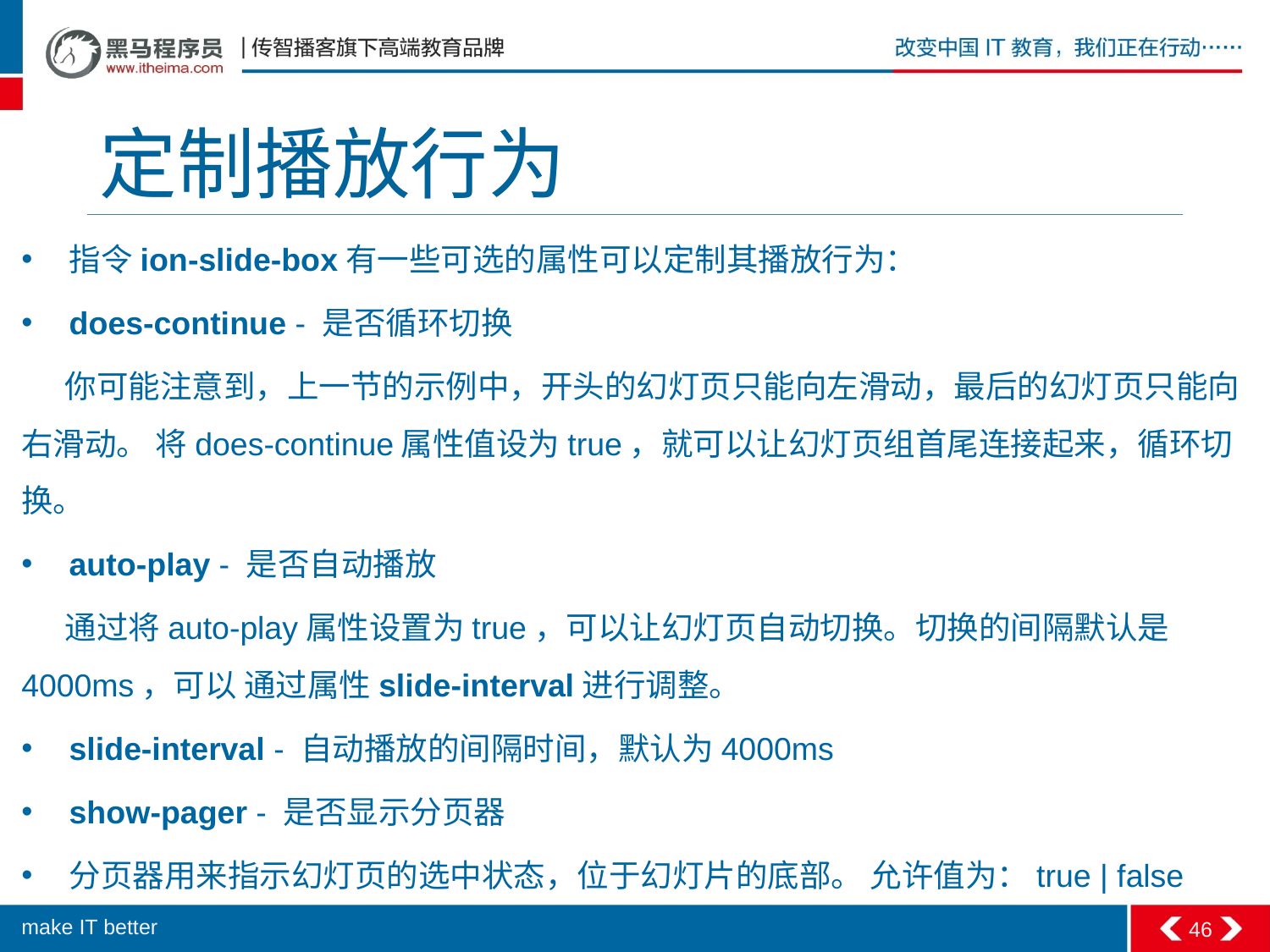

# 定制播放行为
指令ion-slide-box有一些可选的属性可以定制其播放行为：
does-continue - 是否循环切换
     你可能注意到，上一节的示例中，开头的幻灯页只能向左滑动，最后的幻灯页只能向右滑动。 将does-continue属性值设为true，就可以让幻灯页组首尾连接起来，循环切换。
auto-play - 是否自动播放
     通过将auto-play属性设置为true，可以让幻灯页自动切换。切换的间隔默认是4000ms，可以 通过属性slide-interval进行调整。
slide-interval - 自动播放的间隔时间，默认为4000ms
show-pager - 是否显示分页器
分页器用来指示幻灯页的选中状态，位于幻灯片的底部。 允许值为：true | false

46

make IT better